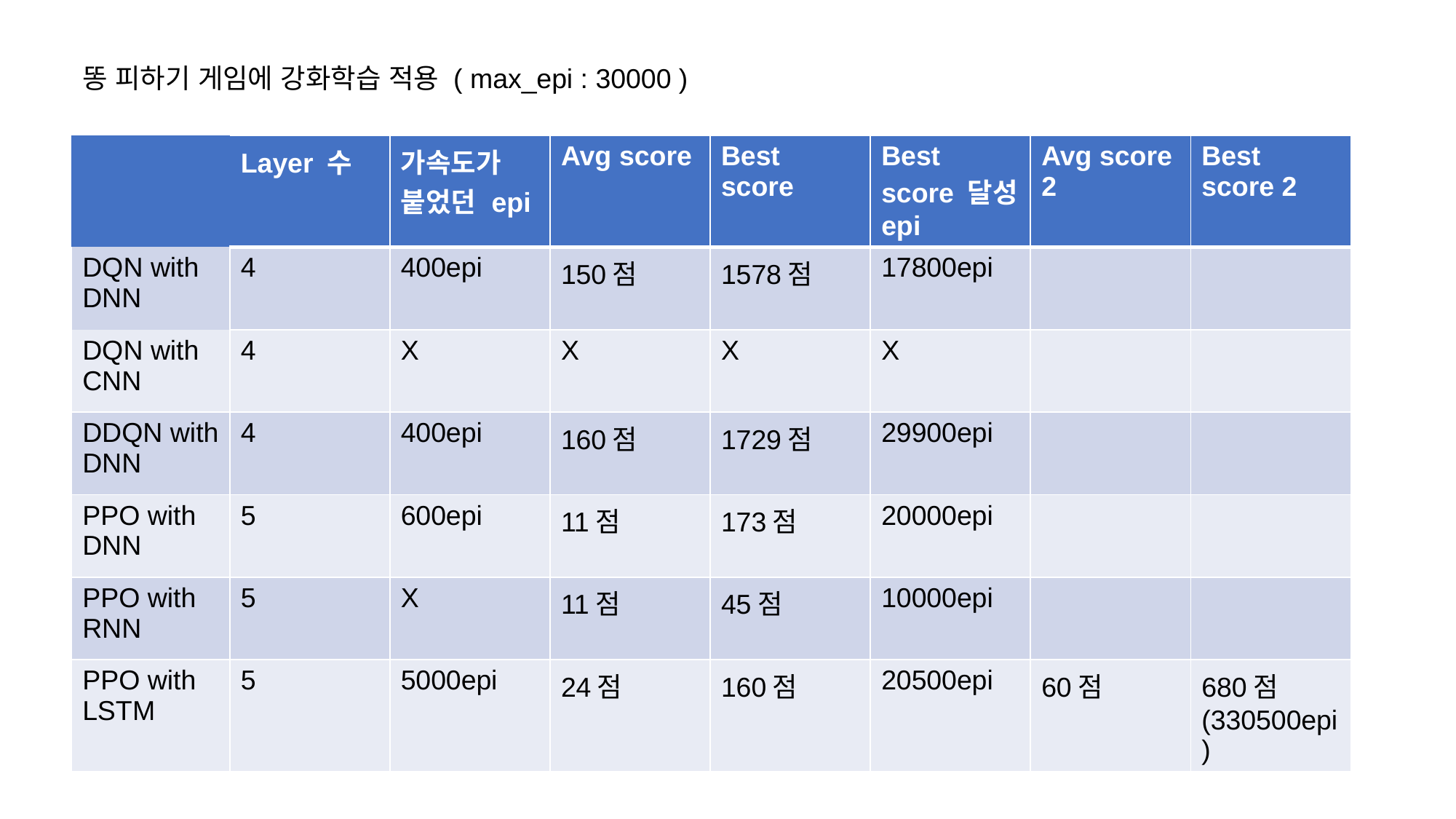

똥 피하기 게임에 강화학습 적용 ( max_epi : 30000 )
|  | Layer 수 | 가속도가 붙었던 epi | Avg score | Best score | Best score 달성 epi | Avg score 2 | Best score 2 |
| --- | --- | --- | --- | --- | --- | --- | --- |
| DQN with DNN | 4 | 400epi | 150점 | 1578점 | 17800epi |  |  |
| DQN with CNN | 4 | X | X | X | X |  |  |
| DDQN with DNN | 4 | 400epi | 160점 | 1729점 | 29900epi |  |  |
| PPO with DNN | 5 | 600epi | 11점 | 173점 | 20000epi |  |  |
| PPO with RNN | 5 | X | 11점 | 45점 | 10000epi |  |  |
| PPO with LSTM | 5 | 5000epi | 24점 | 160점 | 20500epi | 60점 | 680점(330500epi) |